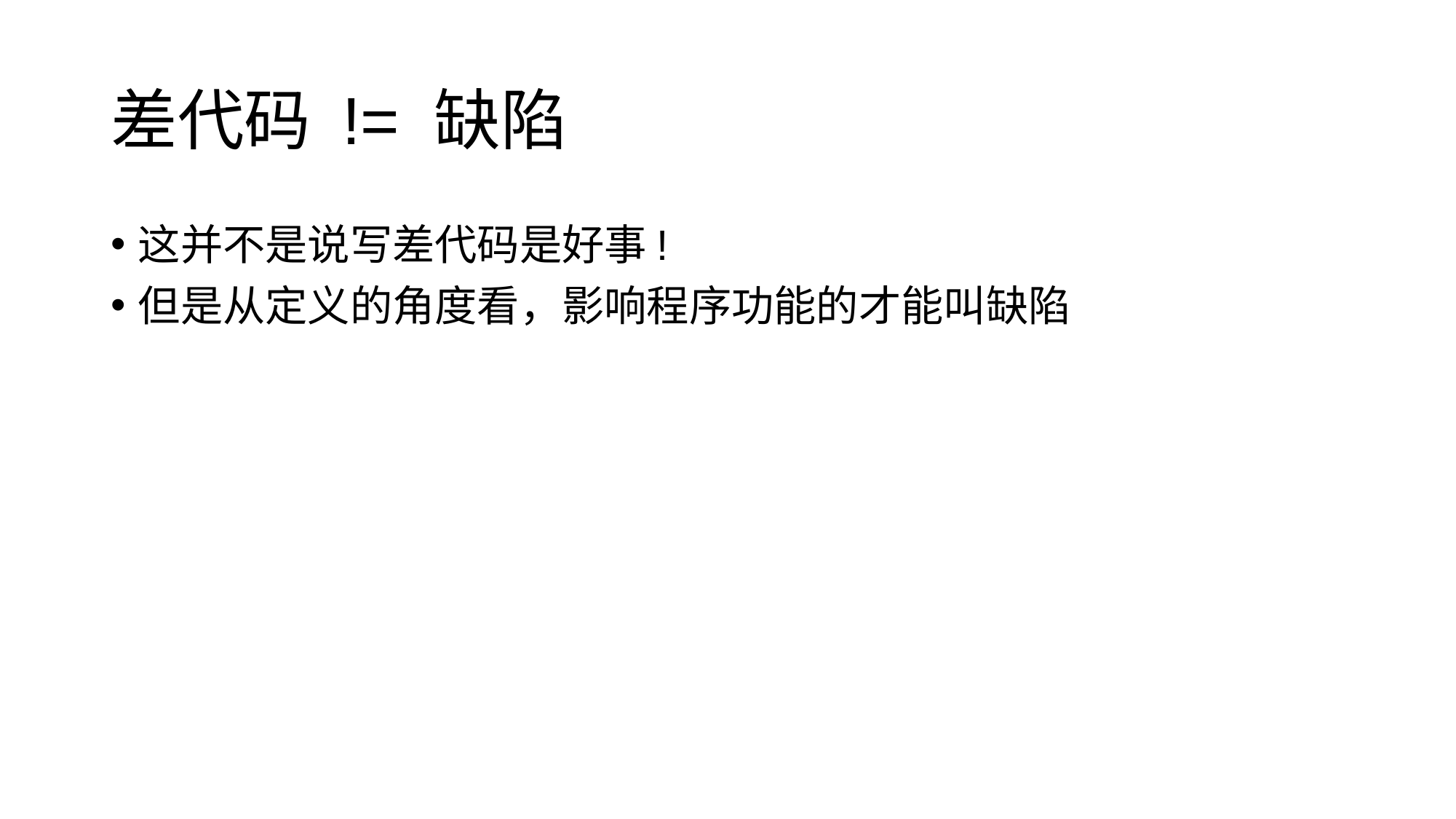

# 差代码 != 缺陷
这并不是说写差代码是好事!
但是从定义的角度看，影响程序功能的才能叫缺陷